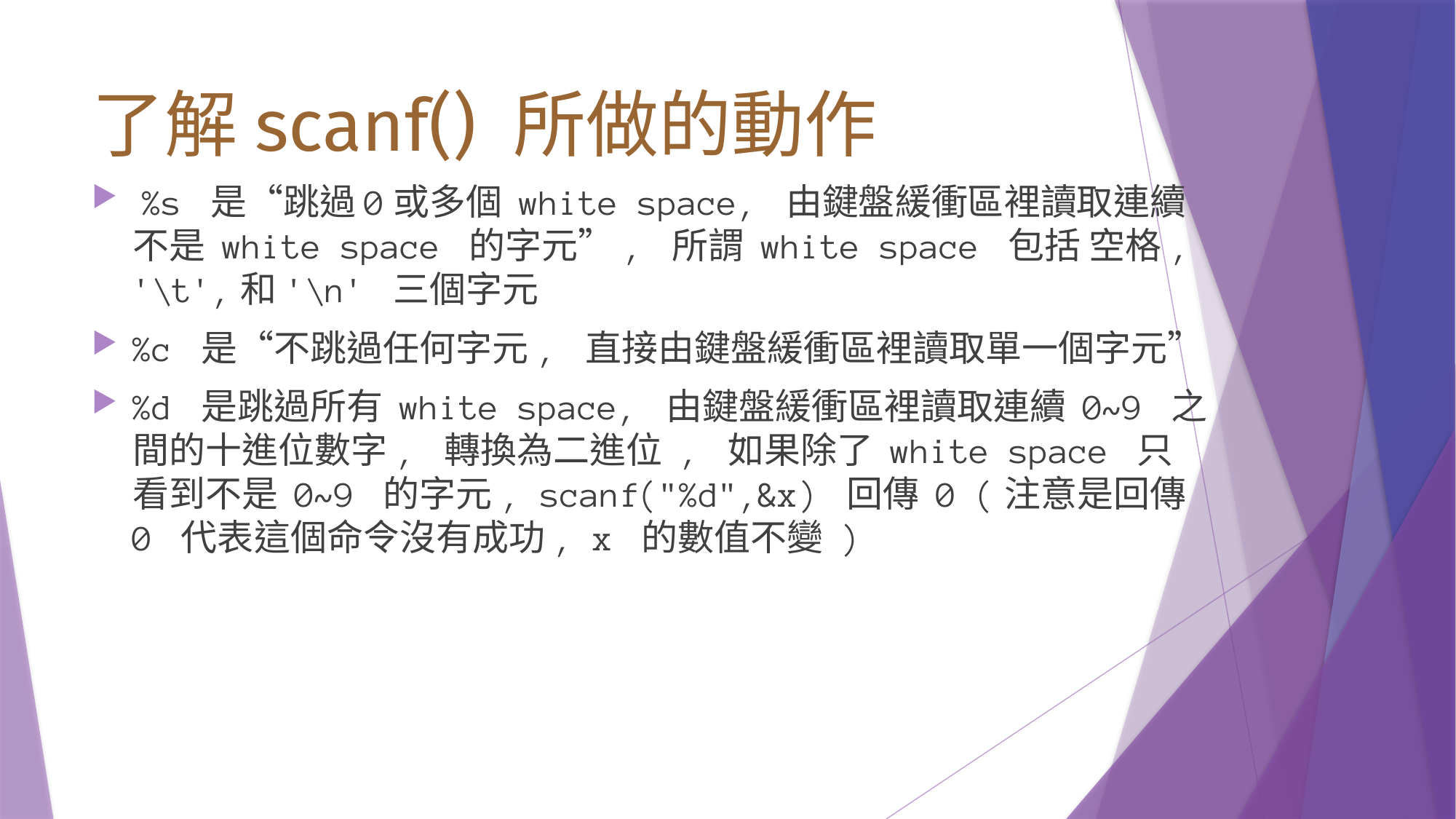

# 了解scanf() 所做的動作
 %s 是“跳過0或多個 white space, 由鍵盤緩衝區裡讀取連續不是 white space 的字元”, 所謂 white space 包括 空格, '\t',和'\n' 三個字元
%c 是“不跳過任何字元, 直接由鍵盤緩衝區裡讀取單一個字元”
%d 是跳過所有 white space, 由鍵盤緩衝區裡讀取連續 0~9 之間的十進位數字, 轉換為二進位 , 如果除了 white space 只看到不是 0~9 的字元, scanf("%d",&x) 回傳 0 (注意是回傳 0 代表這個命令沒有成功, x 的數值不變 )